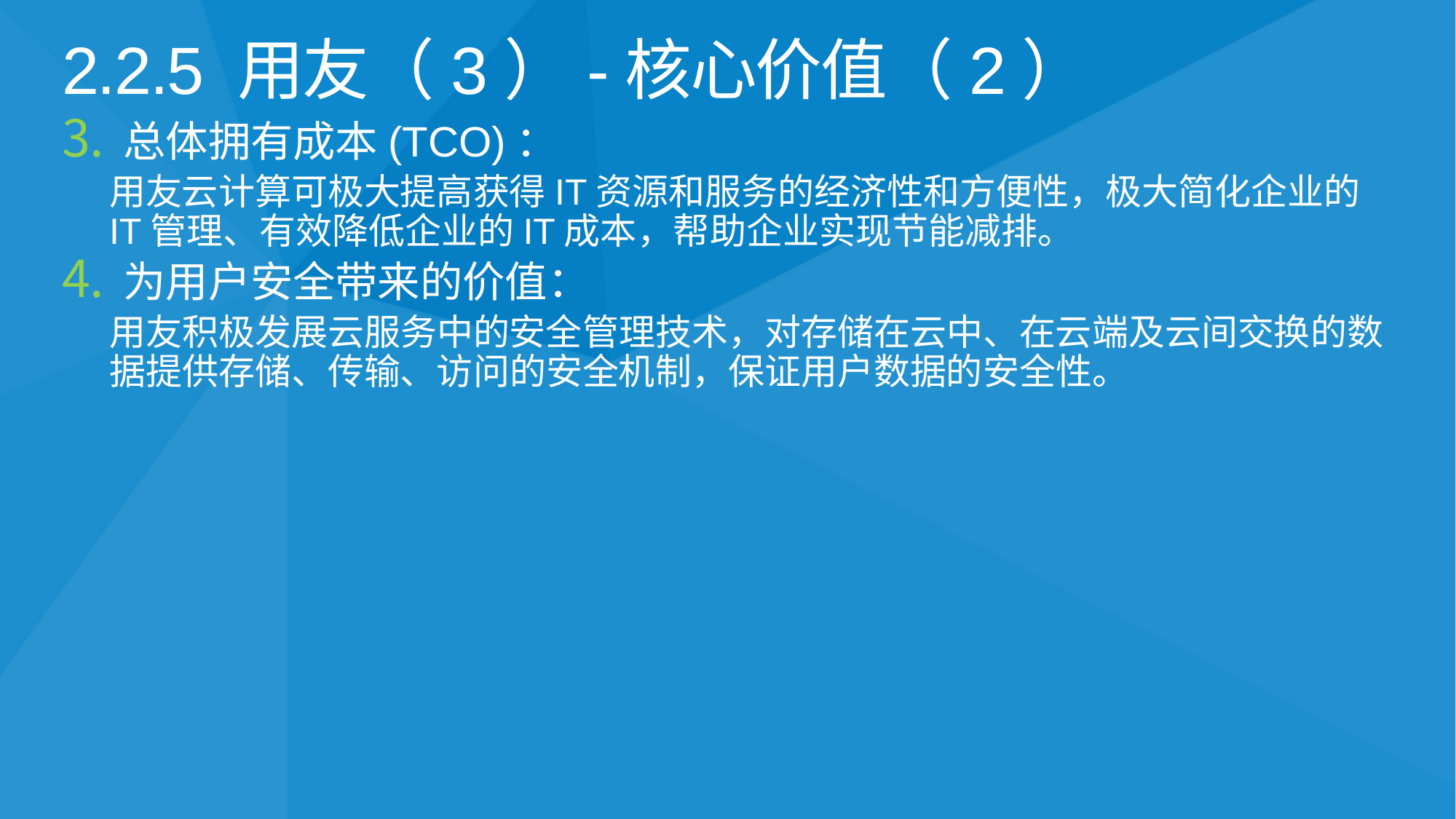

# 2.2.5 用友（3）-核心价值（2）
总体拥有成本(TCO)：
用友云计算可极大提高获得IT资源和服务的经济性和方便性，极大简化企业的IT管理、有效降低企业的IT成本，帮助企业实现节能减排。
为用户安全带来的价值：
用友积极发展云服务中的安全管理技术，对存储在云中、在云端及云间交换的数据提供存储、传输、访问的安全机制，保证用户数据的安全性。